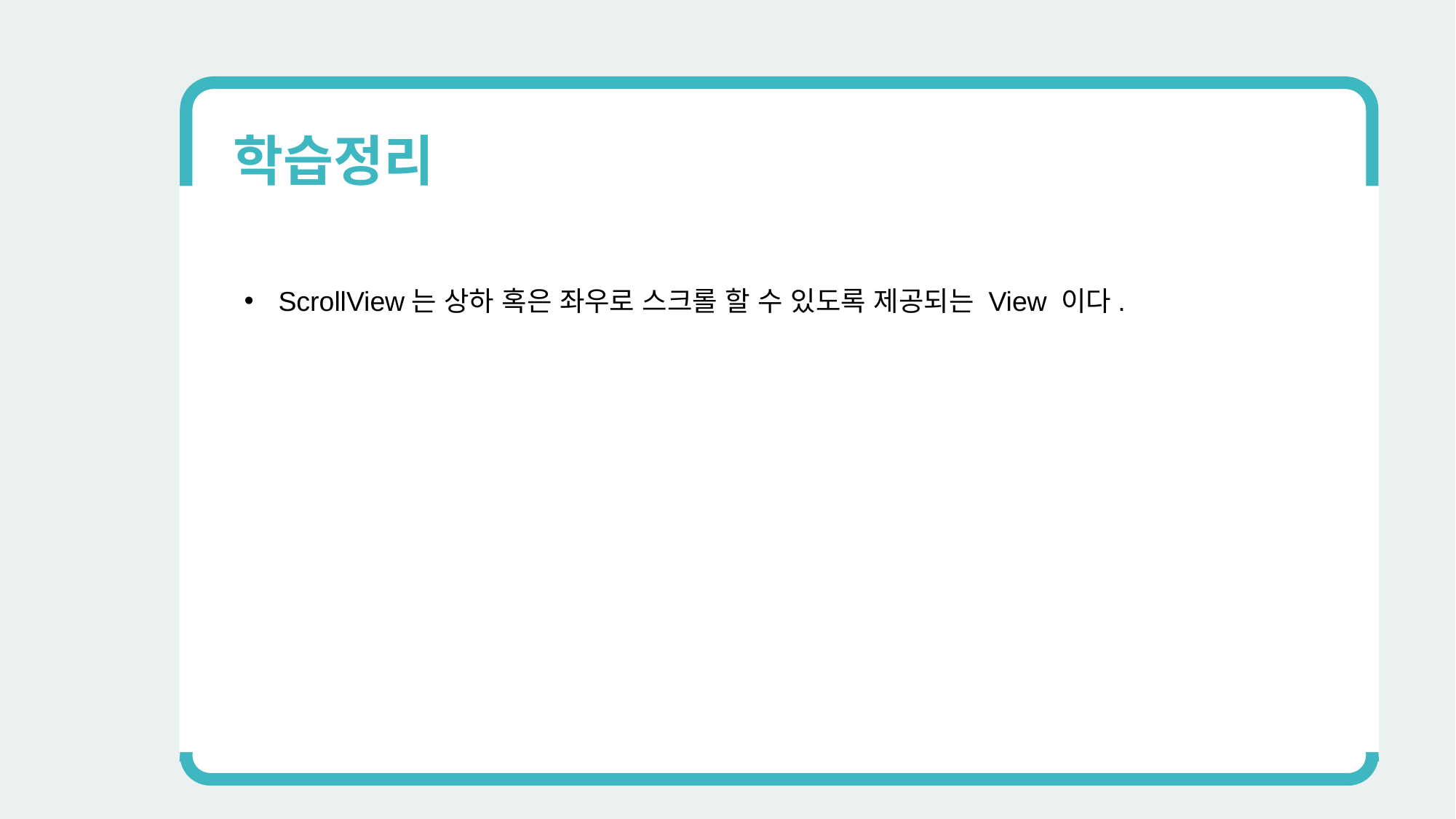

학습정리

ScrollView는 상하 혹은 좌우로 스크롤 할 수 있도록 제공되는 View 이다.